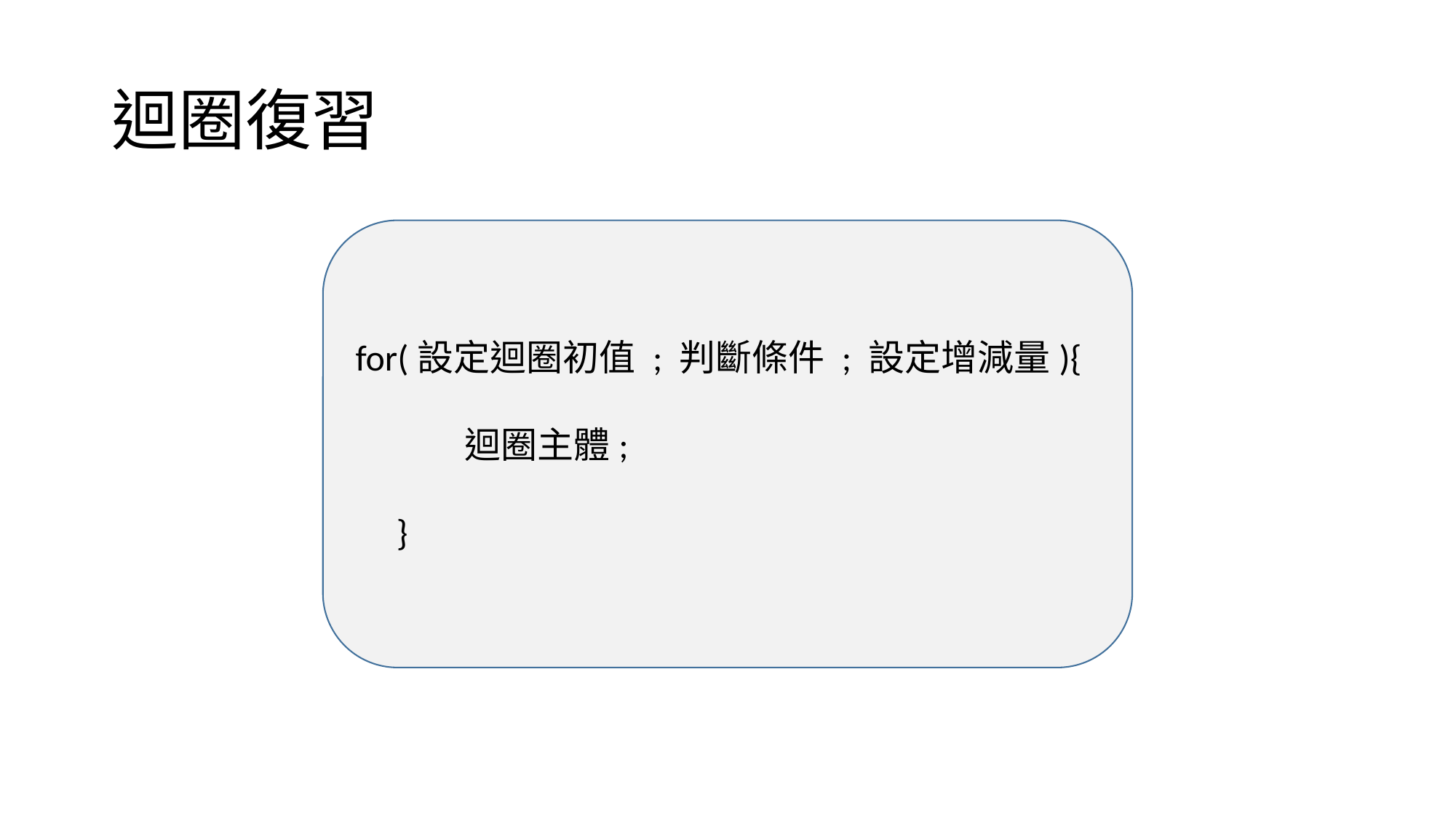

# 迴圈復習
for(設定迴圈初值 ; 判斷條件 ; 設定增減量){

	迴圈主體;

     }